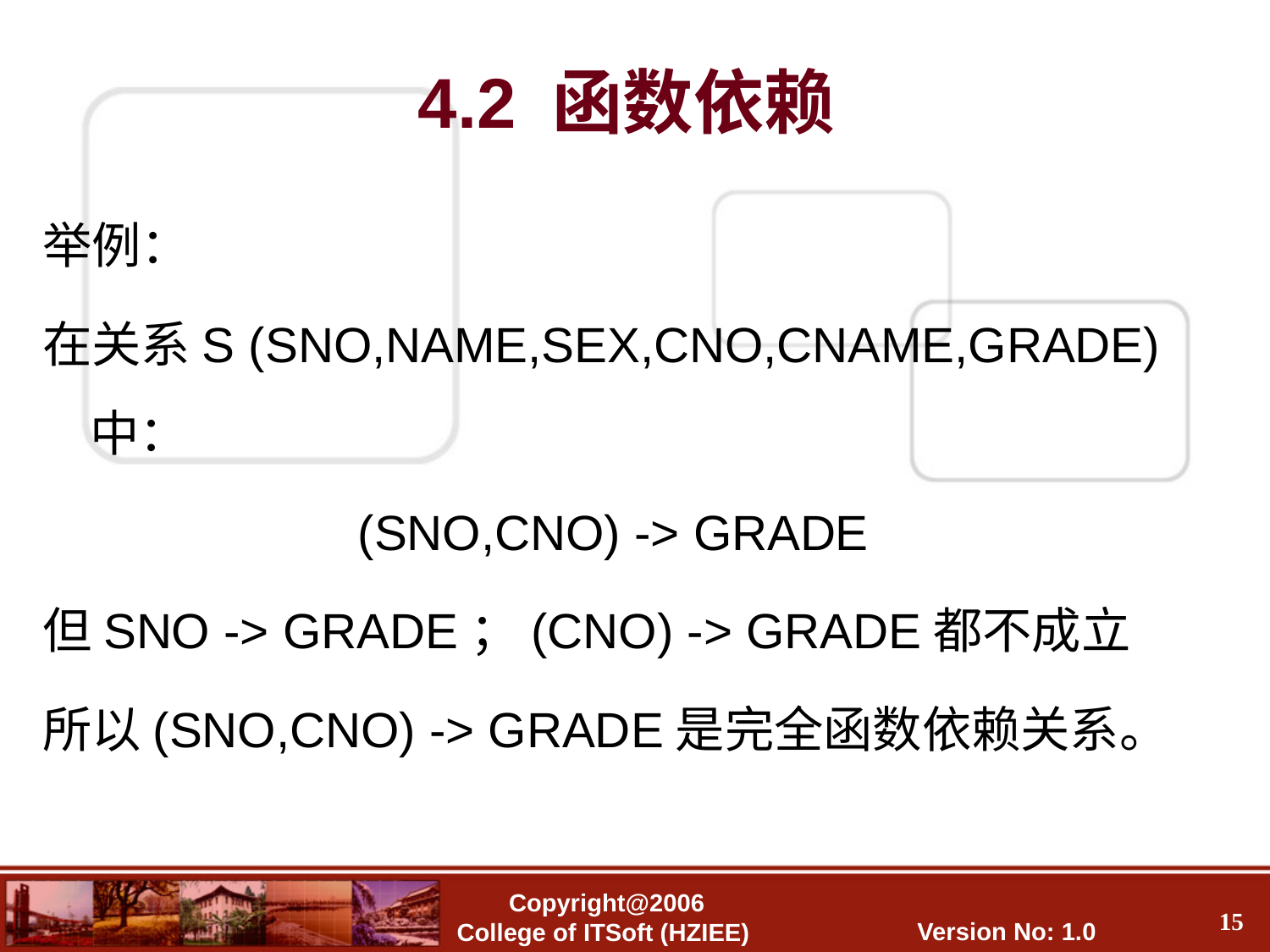

4.2 函数依赖
举例：
在关系S (SNO,NAME,SEX,CNO,CNAME,GRADE)中：
			 (SNO,CNO) -> GRADE
但SNO -> GRADE；(CNO) -> GRADE都不成立
所以(SNO,CNO) -> GRADE是完全函数依赖关系。